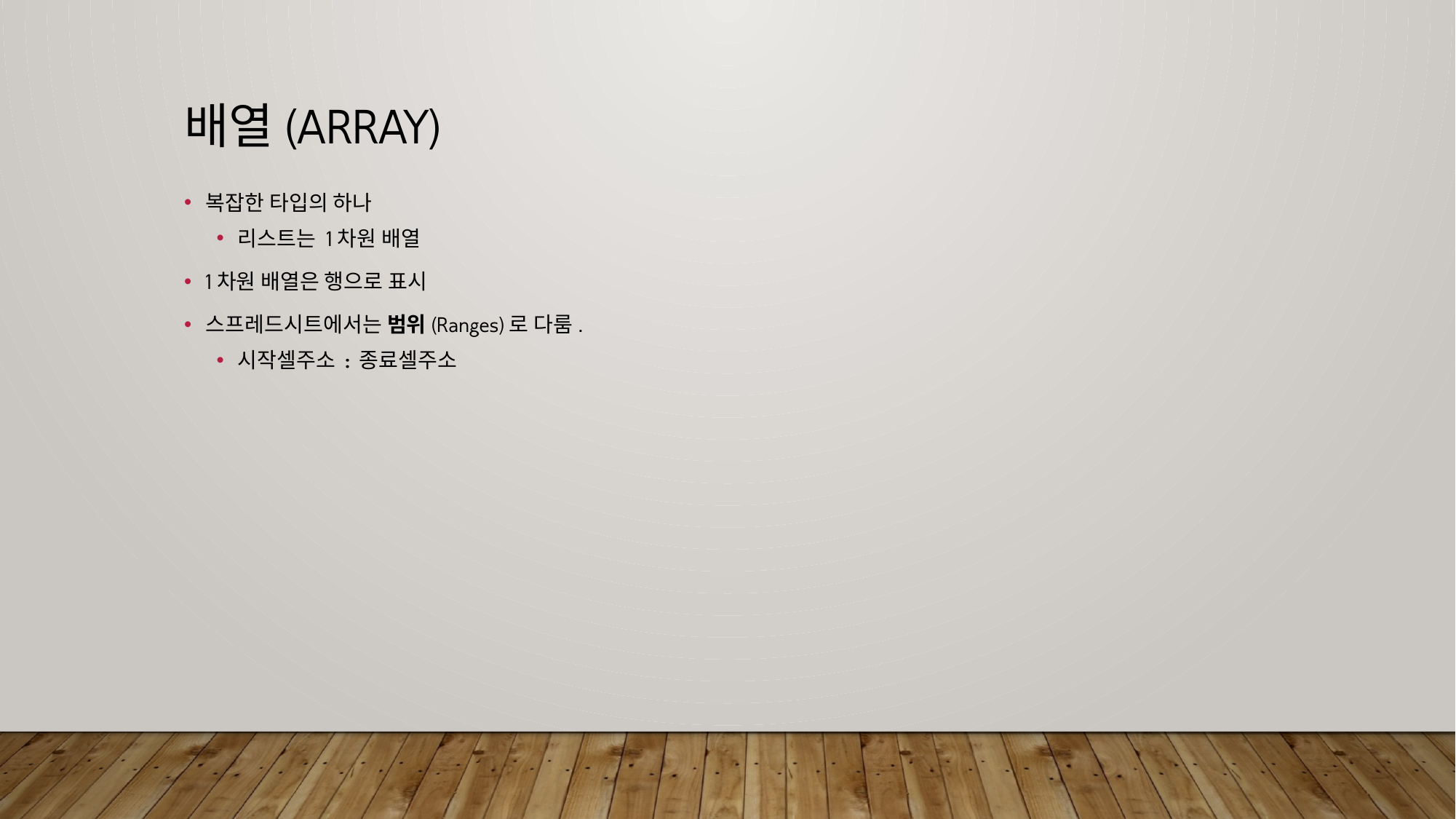

# 배열(Array)
복잡한 타입의 하나
리스트는 1차원 배열
1차원 배열은 행으로 표시
스프레드시트에서는 범위(Ranges)로 다룸.
시작셀주소:종료셀주소